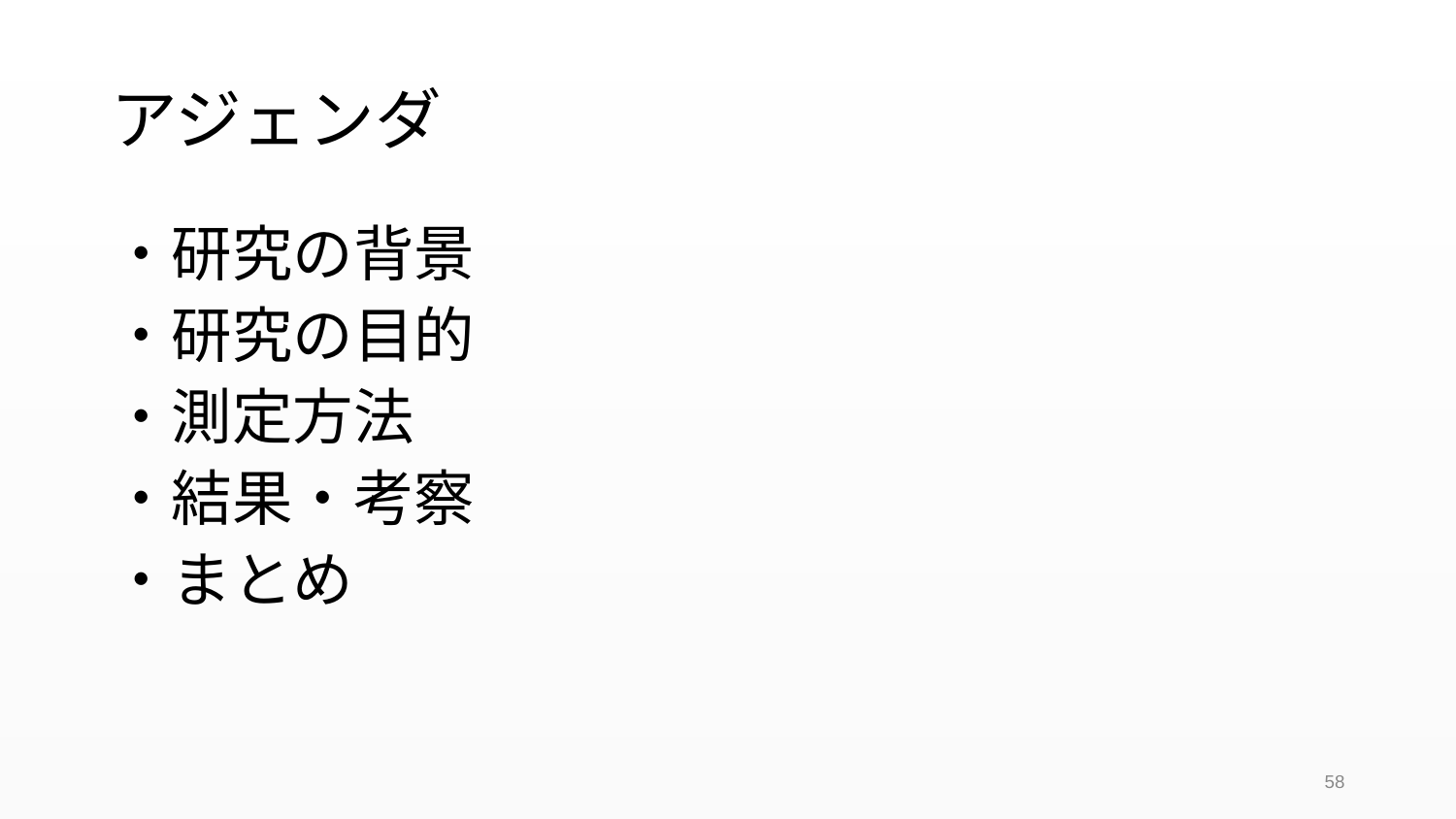

# アジェンダ
・研究の背景
・研究の目的
・測定方法
・結果・考察
・まとめ
58